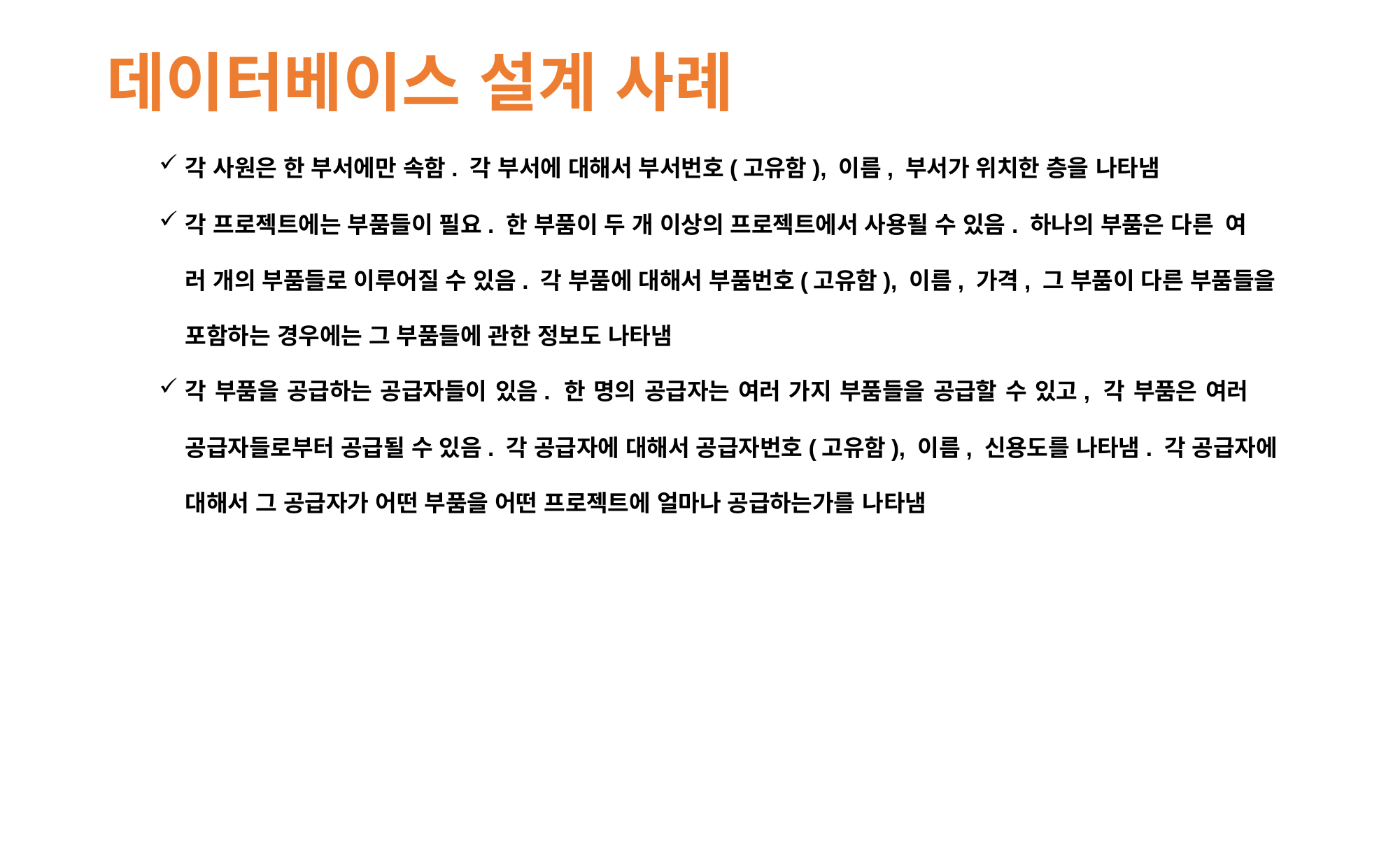

# 데이터베이스 설계 사례
각 사원은 한 부서에만 속함. 각 부서에 대해서 부서번호(고유함), 이름, 부서가 위치한 층을 나타냄

각 프로젝트에는 부품들이 필요. 한 부품이 두 개 이상의 프로젝트에서 사용될 수 있음. 하나의 부품은 다른 여
러 개의 부품들로 이루어질 수 있음. 각 부품에 대해서 부품번호(고유함), 이름, 가격, 그 부품이 다른 부품들을  포함하는 경우에는 그 부품들에 관한 정보도 나타냄
각 부품을 공급하는 공급자들이 있음. 한 명의 공급자는 여러 가지 부품들을 공급할 수 있고, 각 부품은 여러
공급자들로부터 공급될 수 있음. 각 공급자에 대해서 공급자번호(고유함), 이름, 신용도를 나타냄. 각 공급자에  대해서 그 공급자가 어떤 부품을 어떤 프로젝트에 얼마나 공급하는가를 나타냄